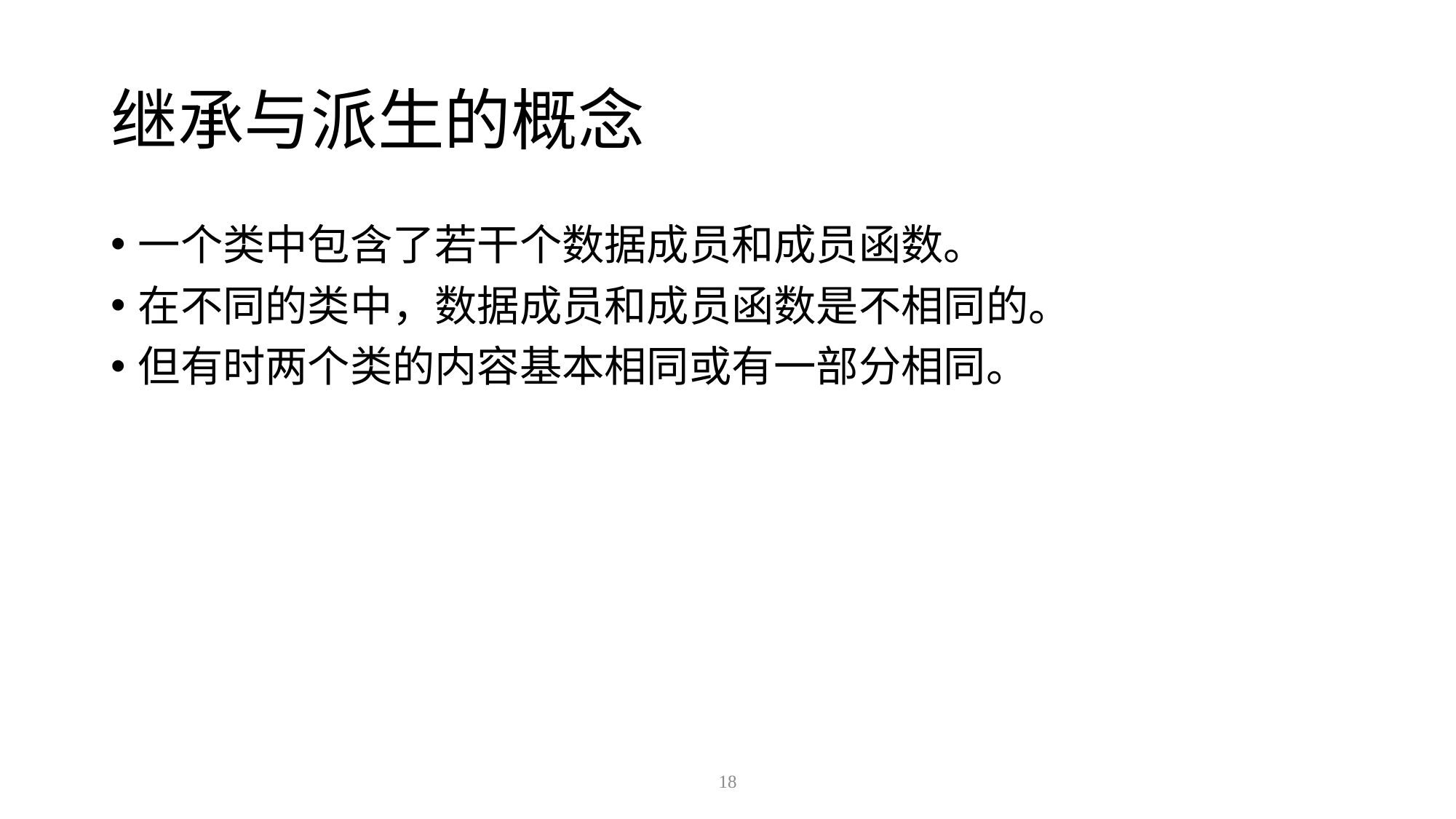

# 继承与派生的概念
一个类中包含了若干个数据成员和成员函数。
在不同的类中，数据成员和成员函数是不相同的。
但有时两个类的内容基本相同或有一部分相同。
18